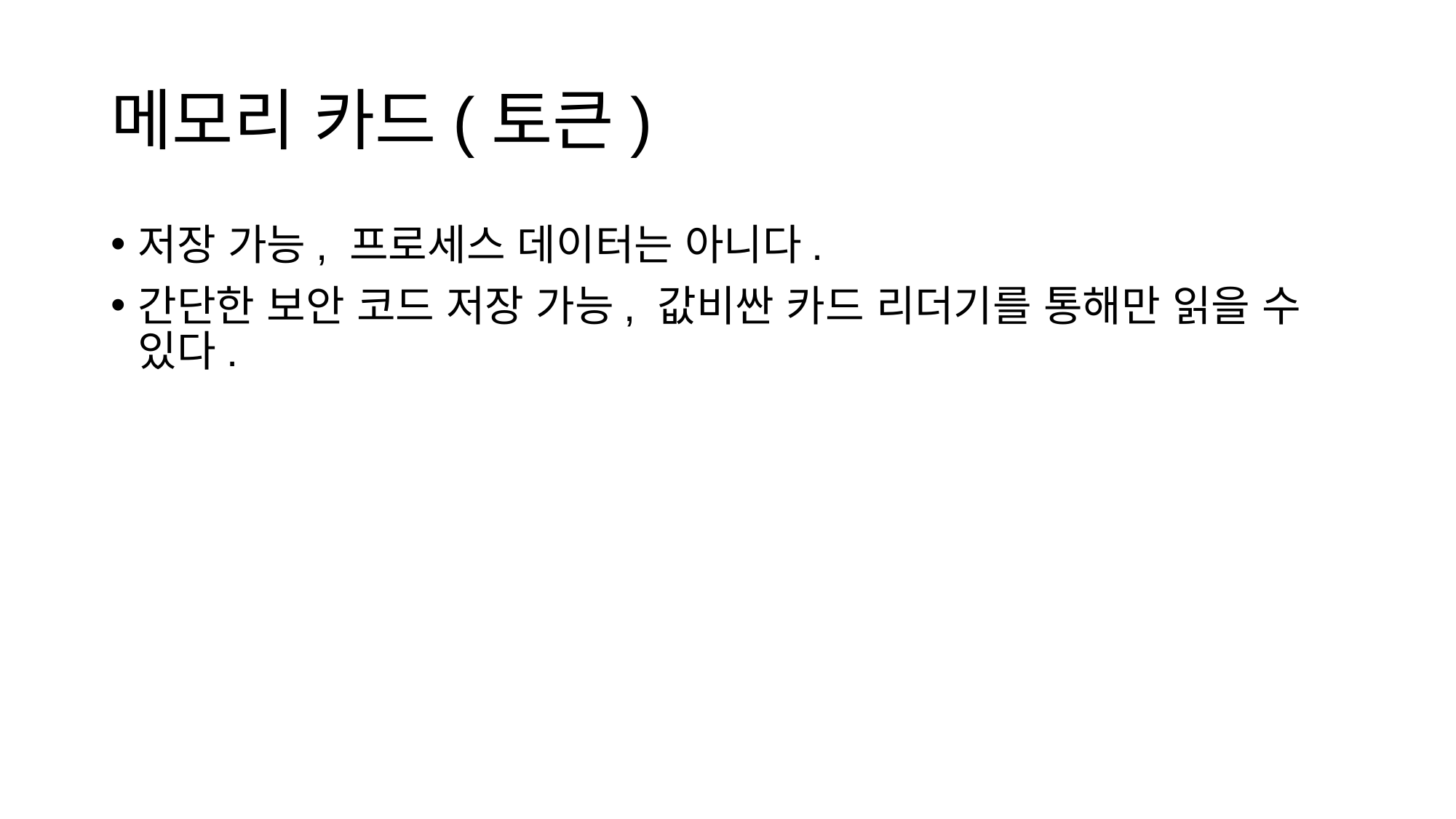

# 메모리 카드(토큰)
저장 가능, 프로세스 데이터는 아니다.
간단한 보안 코드 저장 가능, 값비싼 카드 리더기를 통해만 읽을 수 있다.